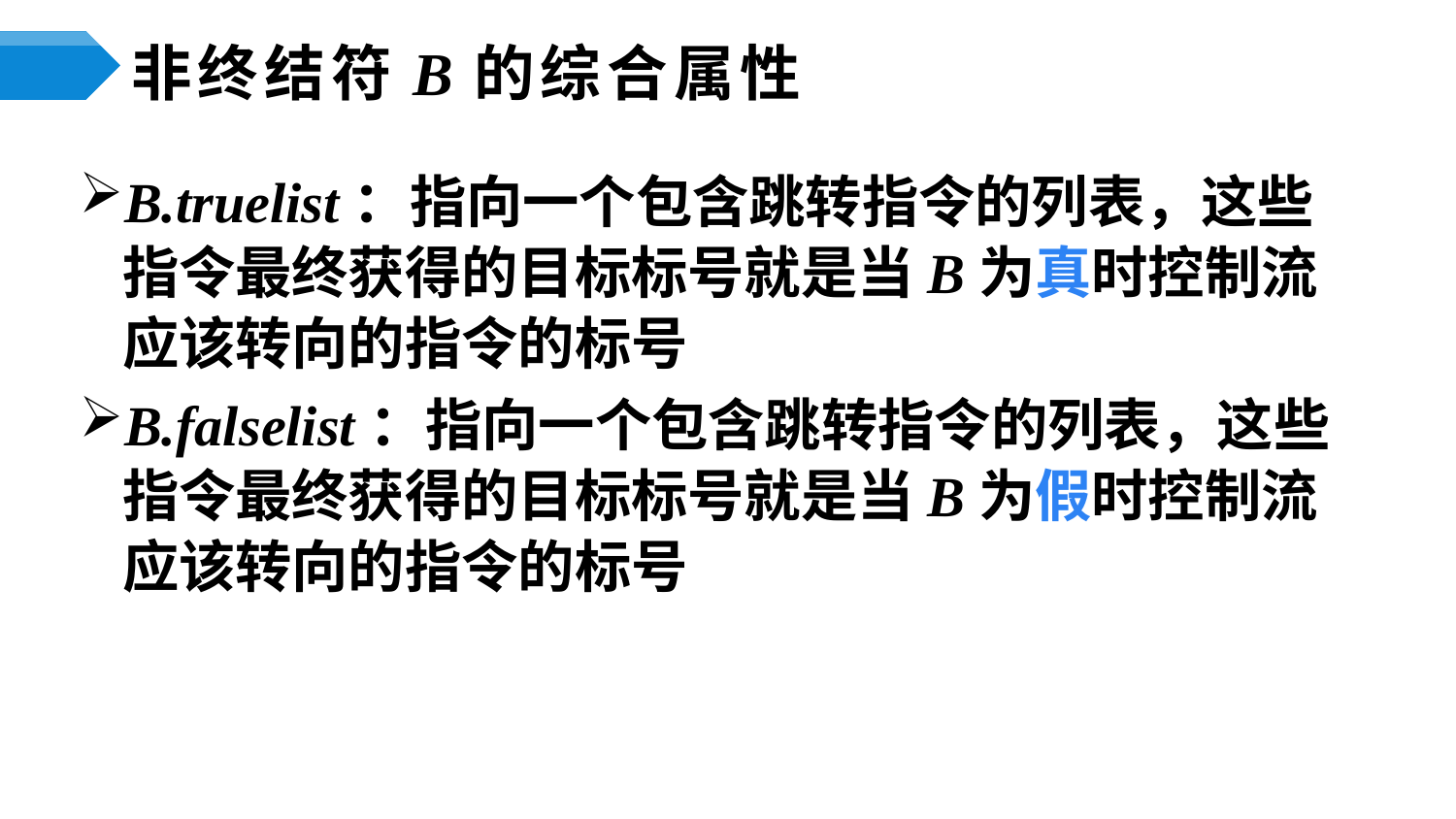

# 非终结符B的综合属性
B.truelist：指向一个包含跳转指令的列表，这些指令最终获得的目标标号就是当B为真时控制流应该转向的指令的标号
B.falselist：指向一个包含跳转指令的列表，这些指令最终获得的目标标号就是当B为假时控制流应该转向的指令的标号